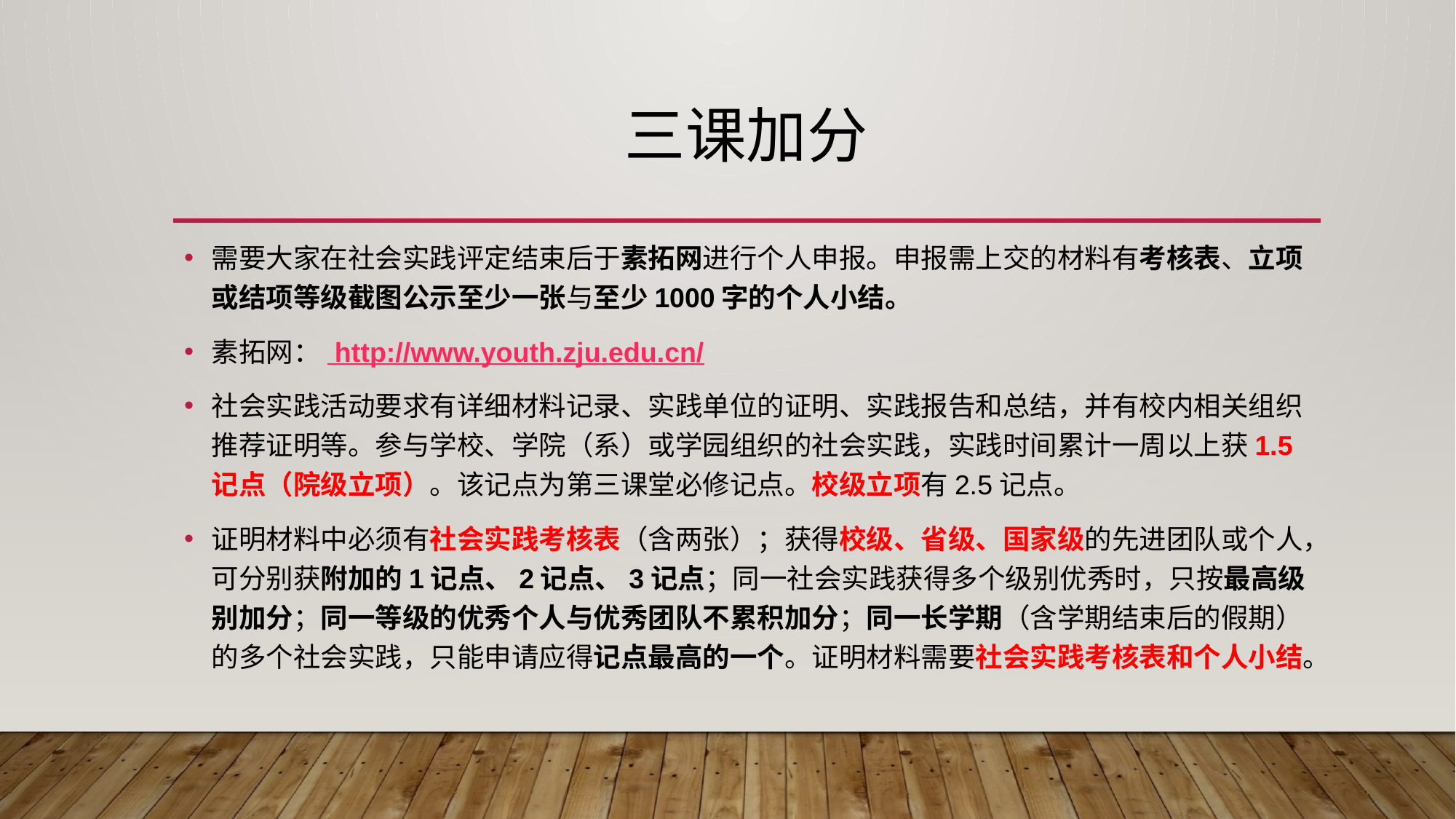

# 三课加分
需要大家在社会实践评定结束后于素拓网进行个人申报。申报需上交的材料有考核表、立项或结项等级截图公示至少一张与至少1000字的个人小结。
素拓网： http://www.youth.zju.edu.cn/
社会实践活动要求有详细材料记录、实践单位的证明、实践报告和总结，并有校内相关组织推荐证明等。参与学校、学院（系）或学园组织的社会实践，实践时间累计一周以上获1.5记点（院级立项）。该记点为第三课堂必修记点。校级立项有2.5记点。
证明材料中必须有社会实践考核表（含两张）；获得校级、省级、国家级的先进团队或个人，可分别获附加的1记点、2记点、3记点；同一社会实践获得多个级别优秀时，只按最高级别加分；同一等级的优秀个人与优秀团队不累积加分；同一长学期（含学期结束后的假期）的多个社会实践，只能申请应得记点最高的一个。证明材料需要社会实践考核表和个人小结。